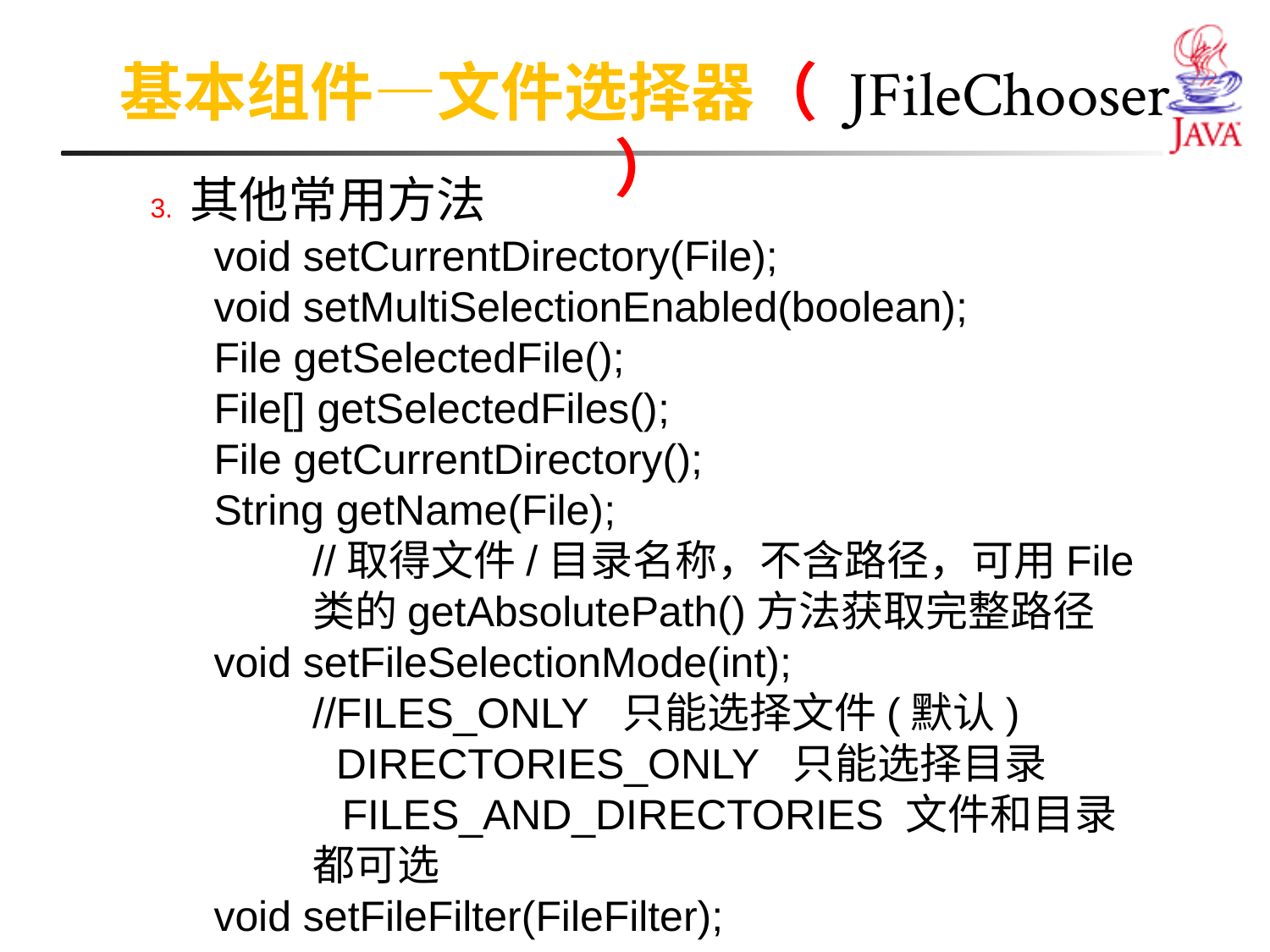

基本组件—文件选择器（ JFileChooser ）

其他常用方法
void setCurrentDirectory(File);
void setMultiSelectionEnabled(boolean);
File getSelectedFile();
File[] getSelectedFiles();
File getCurrentDirectory();
String getName(File);
//取得文件/目录名称，不含路径，可用File类的getAbsolutePath()方法获取完整路径
void setFileSelectionMode(int);
//FILES_ONLY  只能选择文件(默认)
  DIRECTORIES_ONLY  只能选择目录
  FILES_AND_DIRECTORIES 文件和目录都可选
void setFileFilter(FileFilter);